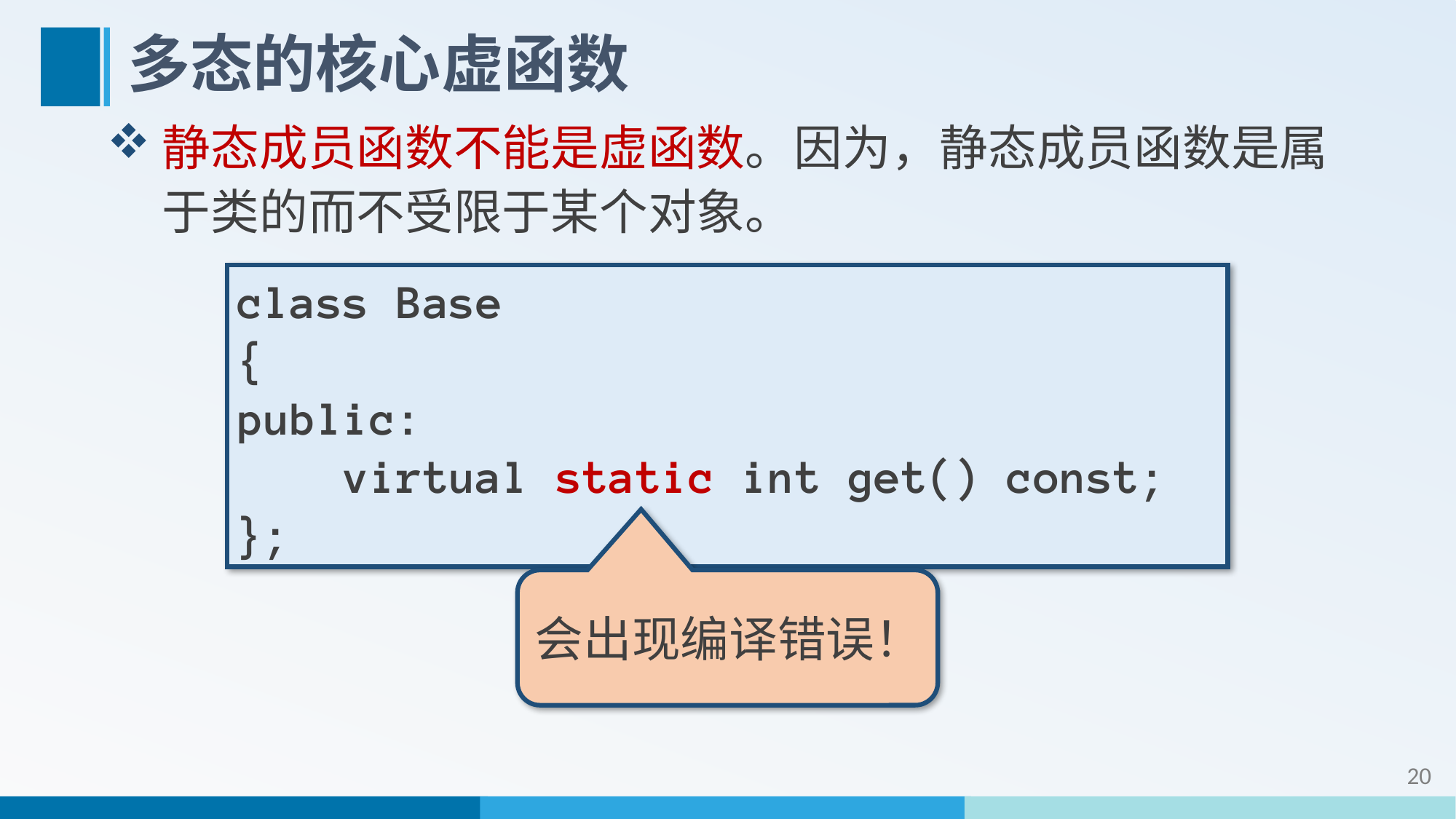

# 多态的核心虚函数
静态成员函数不能是虚函数。因为，静态成员函数是属于类的而不受限于某个对象。
class Base
{
public:
    virtual static int get() const;
};
会出现编译错误！